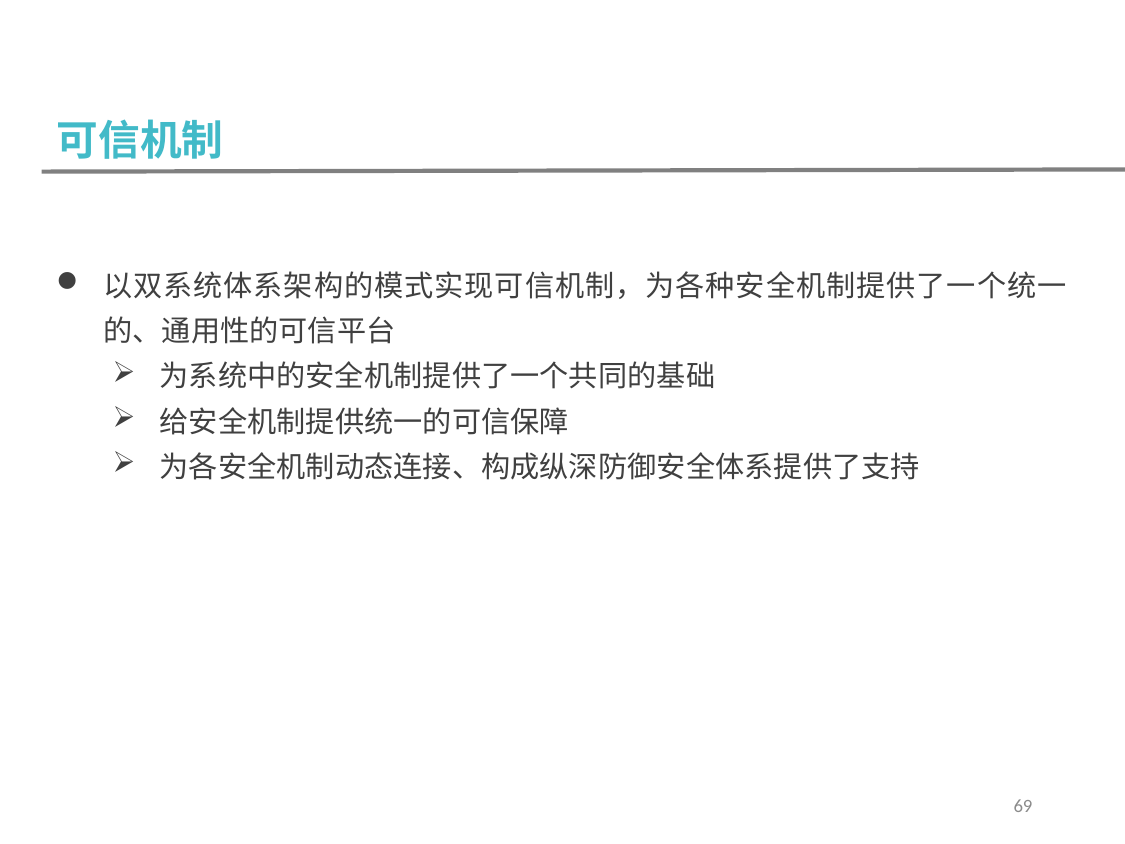

可信机制
以双系统体系架构的模式实现可信机制，为各种安全机制提供了一个统一的、通用性的可信平台
为系统中的安全机制提供了一个共同的基础
给安全机制提供统一的可信保障
为各安全机制动态连接、构成纵深防御安全体系提供了支持
69